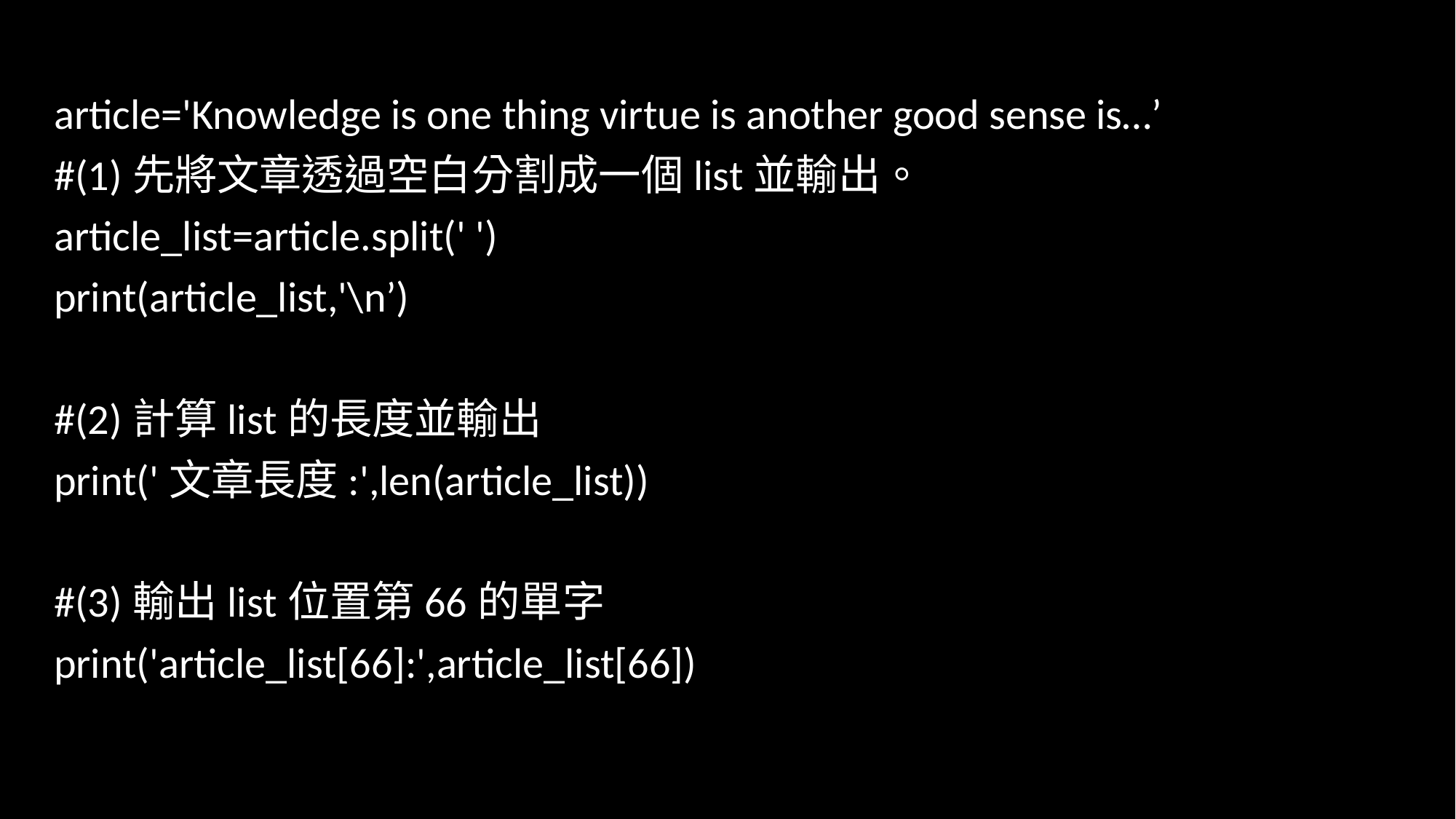

article='Knowledge is one thing virtue is another good sense is…’
#(1)先將文章透過空白分割成一個list並輸出。
article_list=article.split(' ')
print(article_list,'\n’)

#(2)計算list的長度並輸出
print('文章長度:',len(article_list))

#(3)輸出list位置第66的單字
print('article_list[66]:',article_list[66])